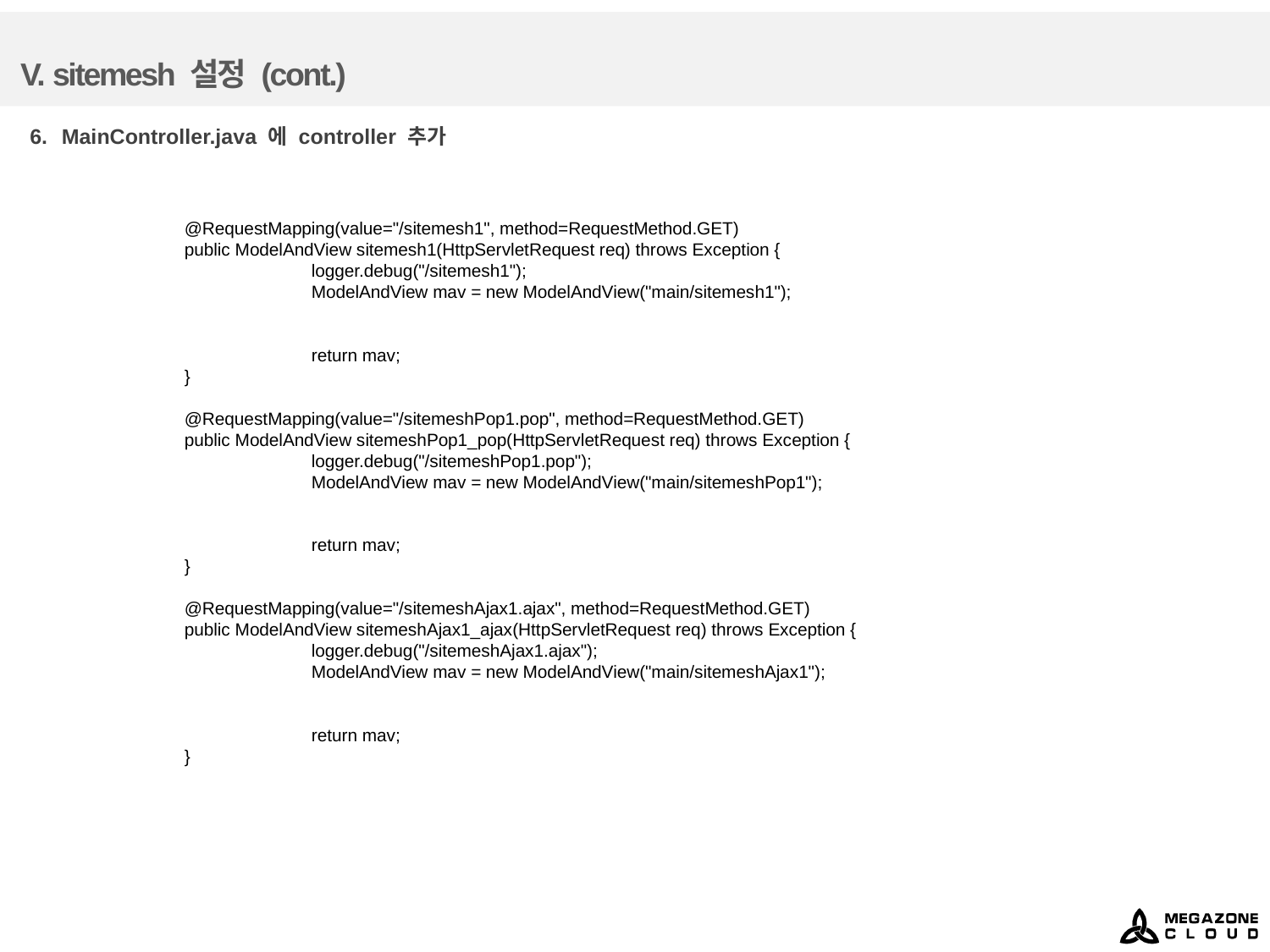

# V. sitemesh 설정 (cont.)
MainController.java 에 controller 추가

	@RequestMapping(value="/sitemesh1", method=RequestMethod.GET)
	public ModelAndView sitemesh1(HttpServletRequest req) throws Exception {
		logger.debug("/sitemesh1");
		ModelAndView mav = new ModelAndView("main/sitemesh1");

		return mav;
	}

	@RequestMapping(value="/sitemeshPop1.pop", method=RequestMethod.GET)
	public ModelAndView sitemeshPop1_pop(HttpServletRequest req) throws Exception {
		logger.debug("/sitemeshPop1.pop");
		ModelAndView mav = new ModelAndView("main/sitemeshPop1");

		return mav;
	}

	@RequestMapping(value="/sitemeshAjax1.ajax", method=RequestMethod.GET)
	public ModelAndView sitemeshAjax1_ajax(HttpServletRequest req) throws Exception {
		logger.debug("/sitemeshAjax1.ajax");
		ModelAndView mav = new ModelAndView("main/sitemeshAjax1");

		return mav;
	}